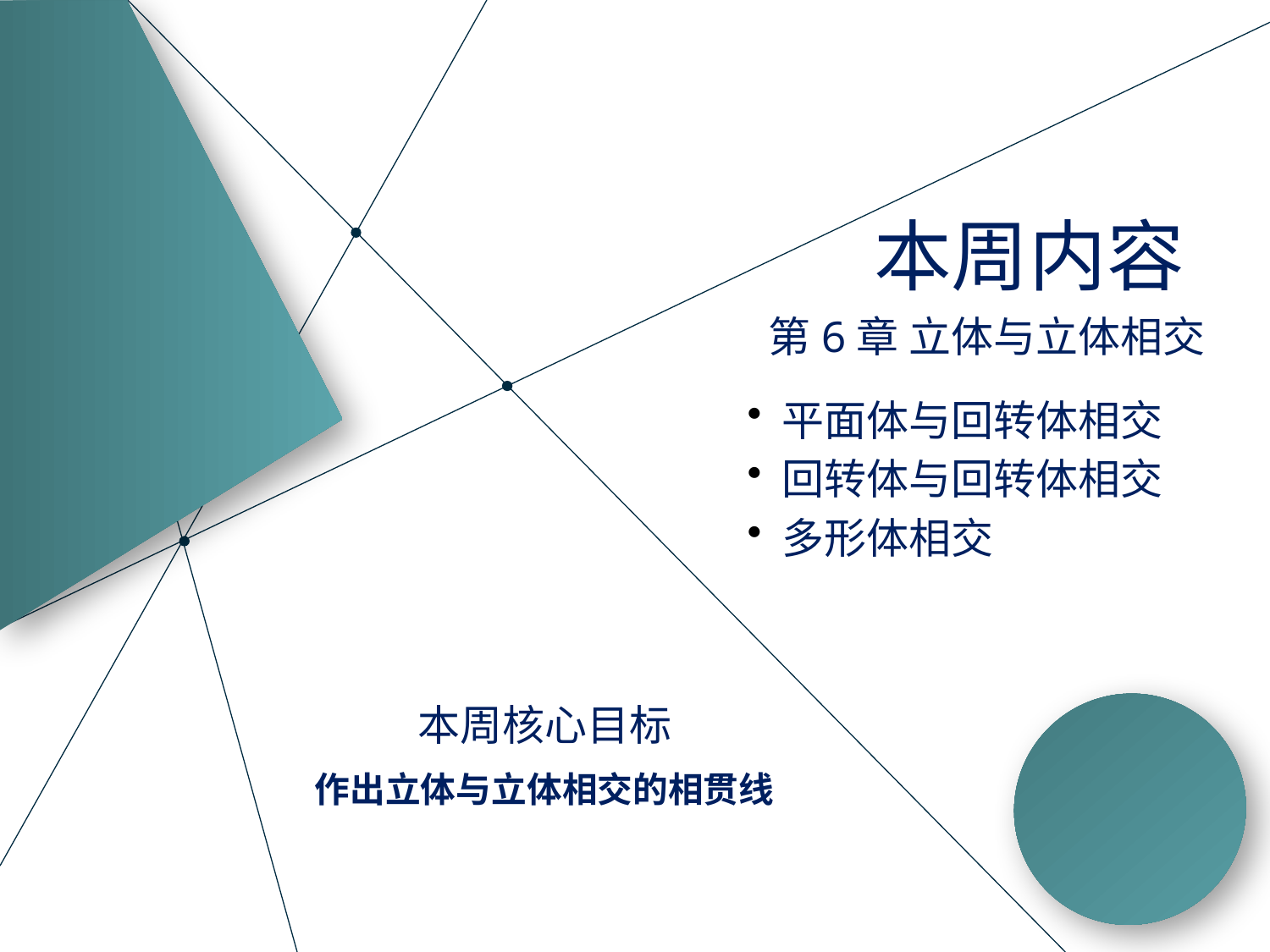

本周内容
第6章 立体与立体相交
 平面体与回转体相交
 回转体与回转体相交
 多形体相交

本周核心目标
作出立体与立体相交的相贯线